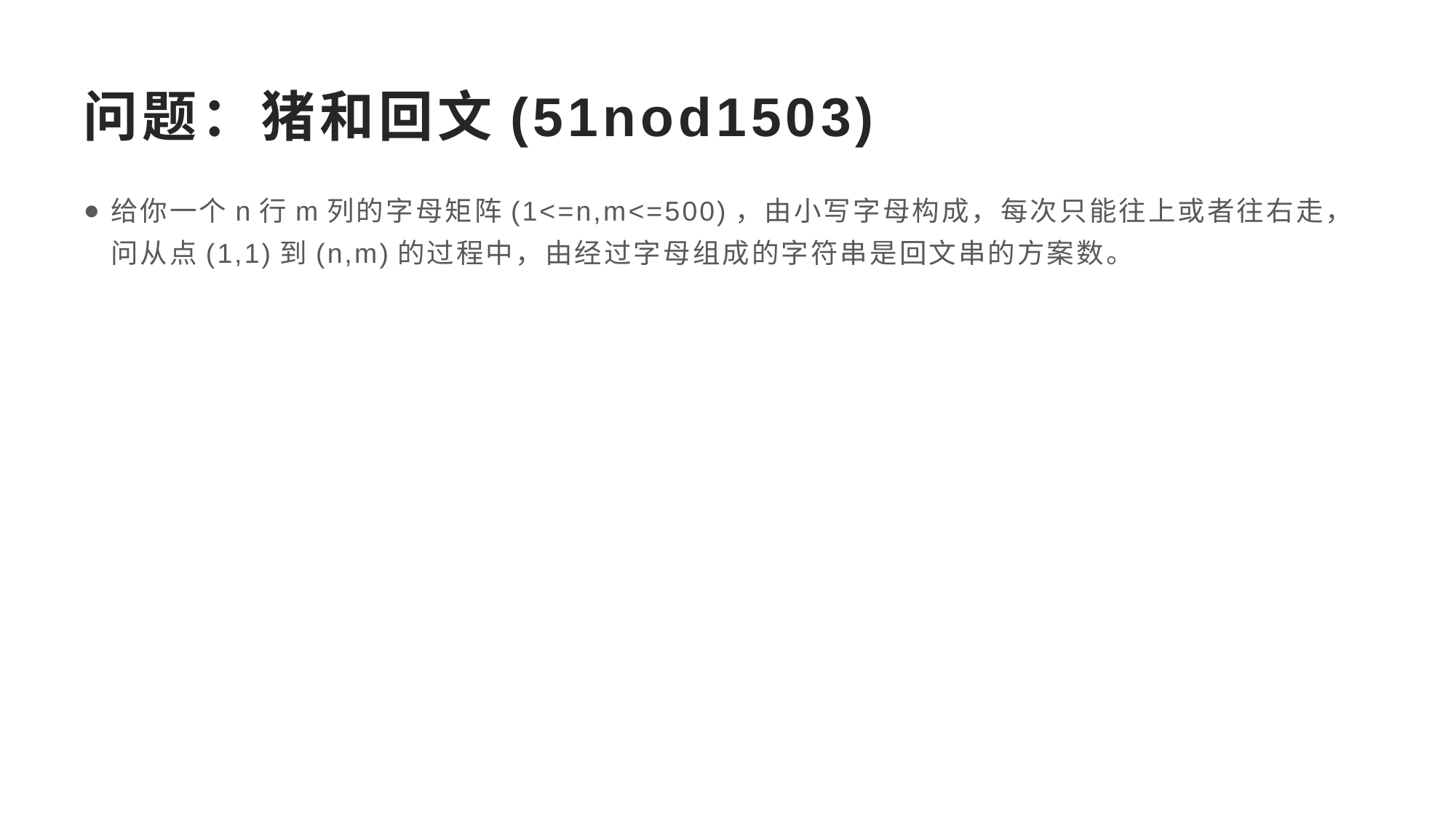

# 问题：猪和回文(51nod1503)
给你一个n行m列的字母矩阵(1<=n,m<=500)，由小写字母构成，每次只能往上或者往右走，问从点(1,1)到(n,m)的过程中，由经过字母组成的字符串是回文串的方案数。